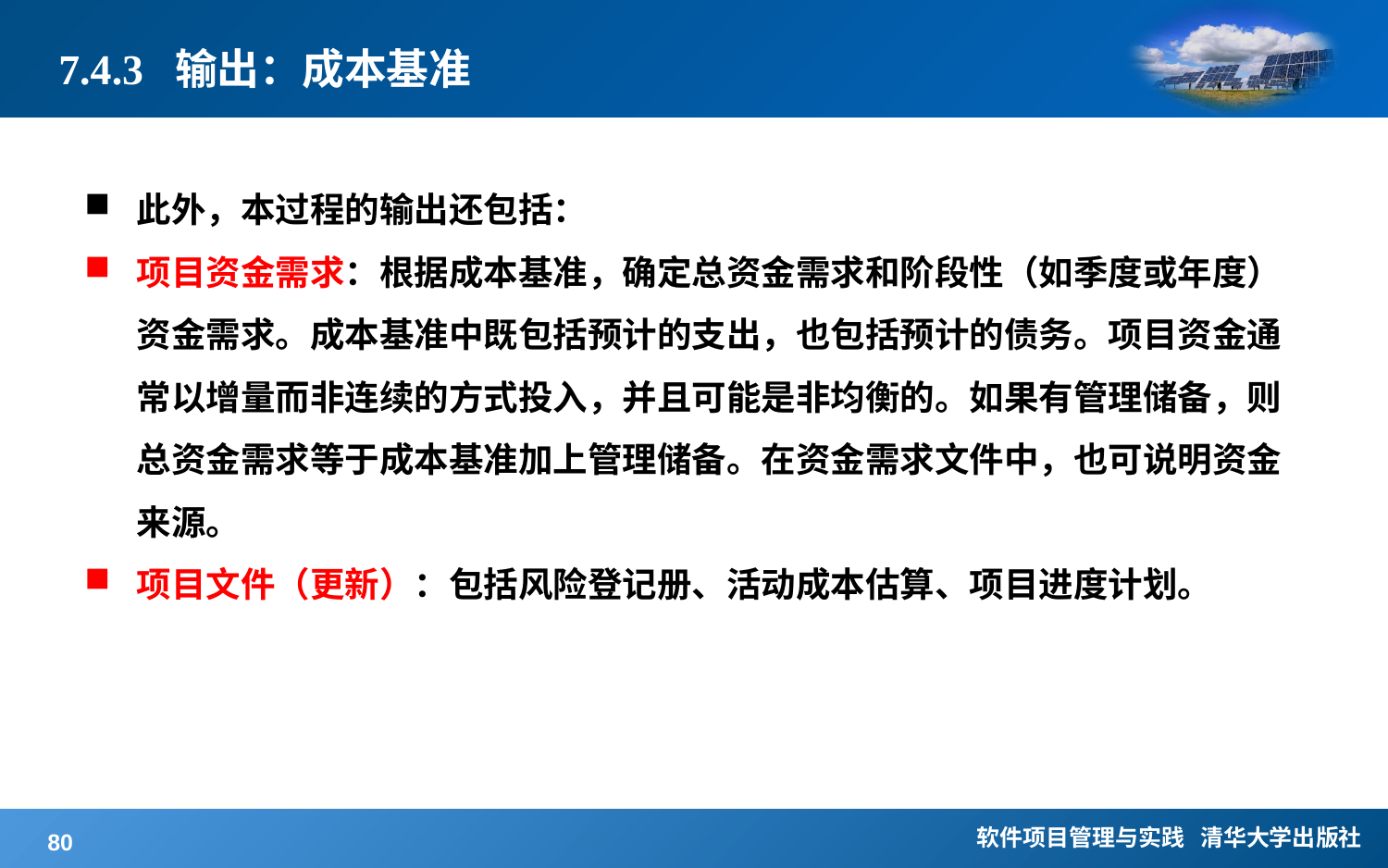

# 7.4.3  输出：成本基准
此外，本过程的输出还包括：
项目资金需求：根据成本基准，确定总资金需求和阶段性（如季度或年度）资金需求。成本基准中既包括预计的支出，也包括预计的债务。项目资金通常以增量而非连续的方式投入，并且可能是非均衡的。如果有管理储备，则总资金需求等于成本基准加上管理储备。在资金需求文件中，也可说明资金来源。
项目文件（更新）：包括风险登记册、活动成本估算、项目进度计划。